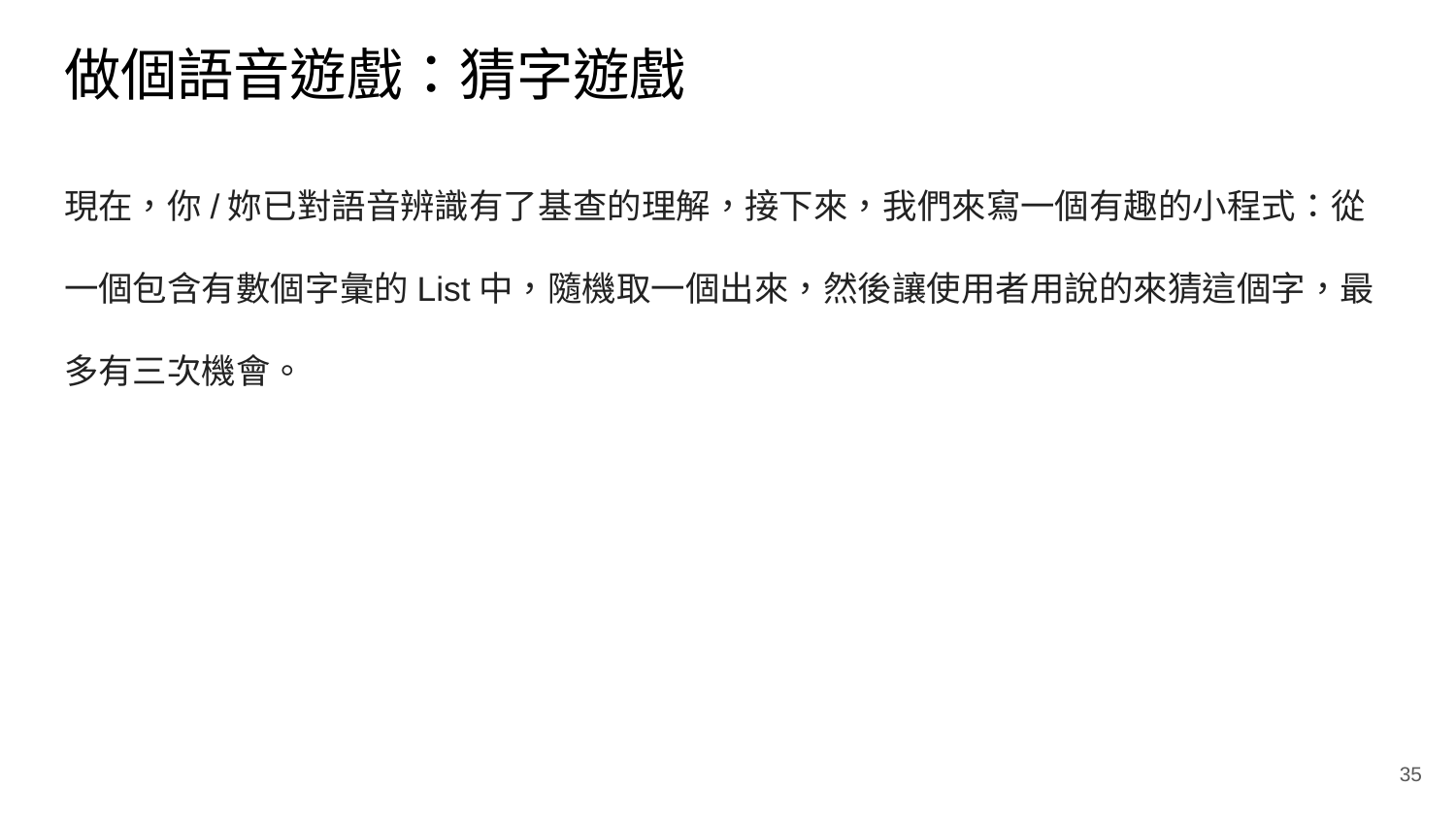

# 做個語音遊戲：猜字遊戲

現在，你/妳已對語音辨識有了基查的理解，接下來，我們來寫一個有趣的小程式：從一個包含有數個字彙的List中，隨機取一個出來，然後讓使用者用說的來猜這個字，最多有三次機會。
35